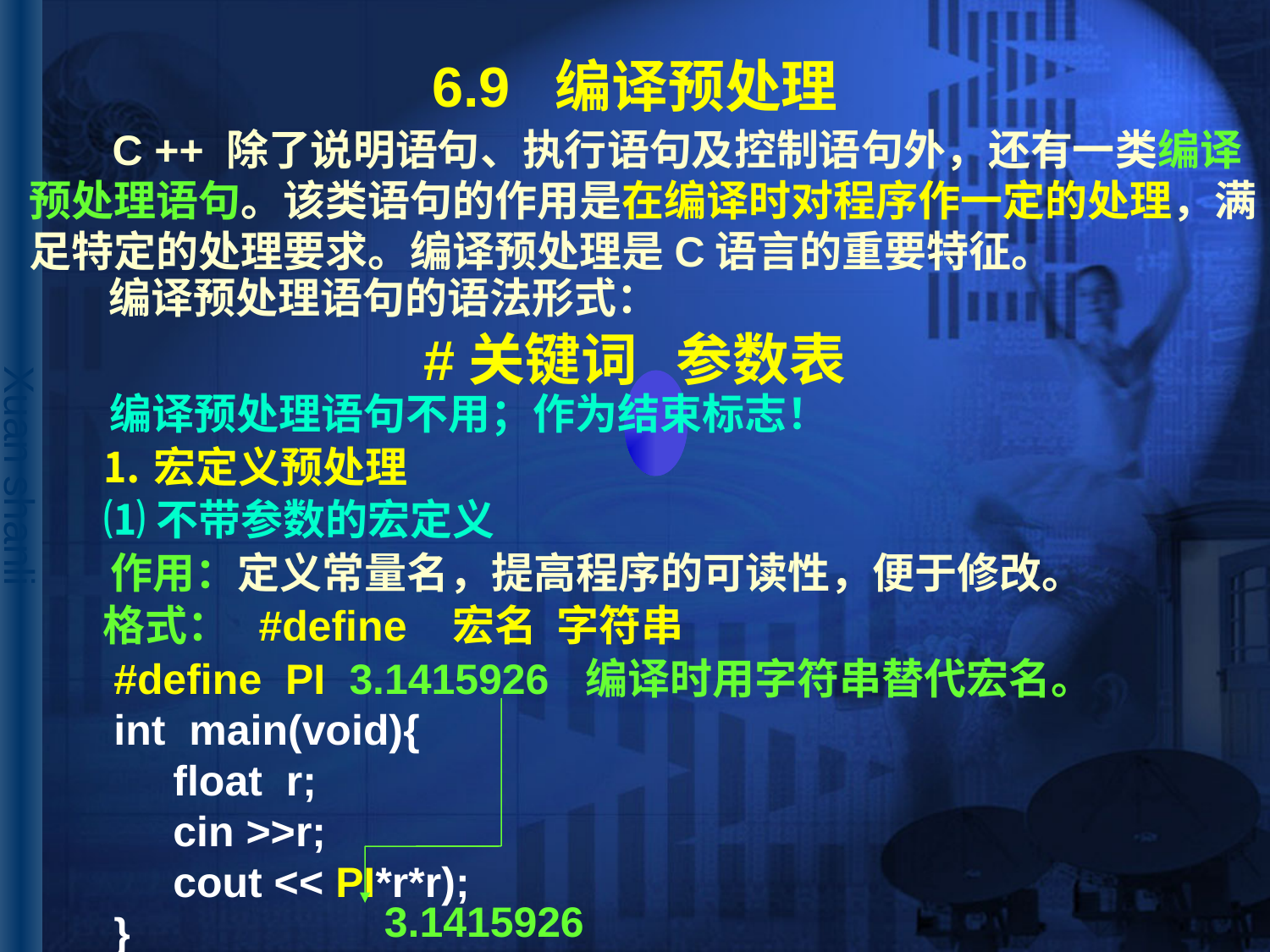

# 6.9  编译预处理
       C ++ 除了说明语句、执行语句及控制语句外，还有一类编译
预处理语句。该类语句的作用是在编译时对程序作一定的处理，满
足特定的处理要求。编译预处理是C语言的重要特征。
编译预处理语句的语法形式：
#关键词   参数表
编译预处理语句不用；作为结束标志！
⒈宏定义预处理
⑴不带参数的宏定义
作用：定义常量名，提高程序的可读性，便于修改。
格式：  #define   宏名  字符串
编译时用字符串替代宏名。
#define  PI  3.1415926
int  main(void){
     float  r;
     cin >>r;
     cout << PI*r*r);
}

3.1415926